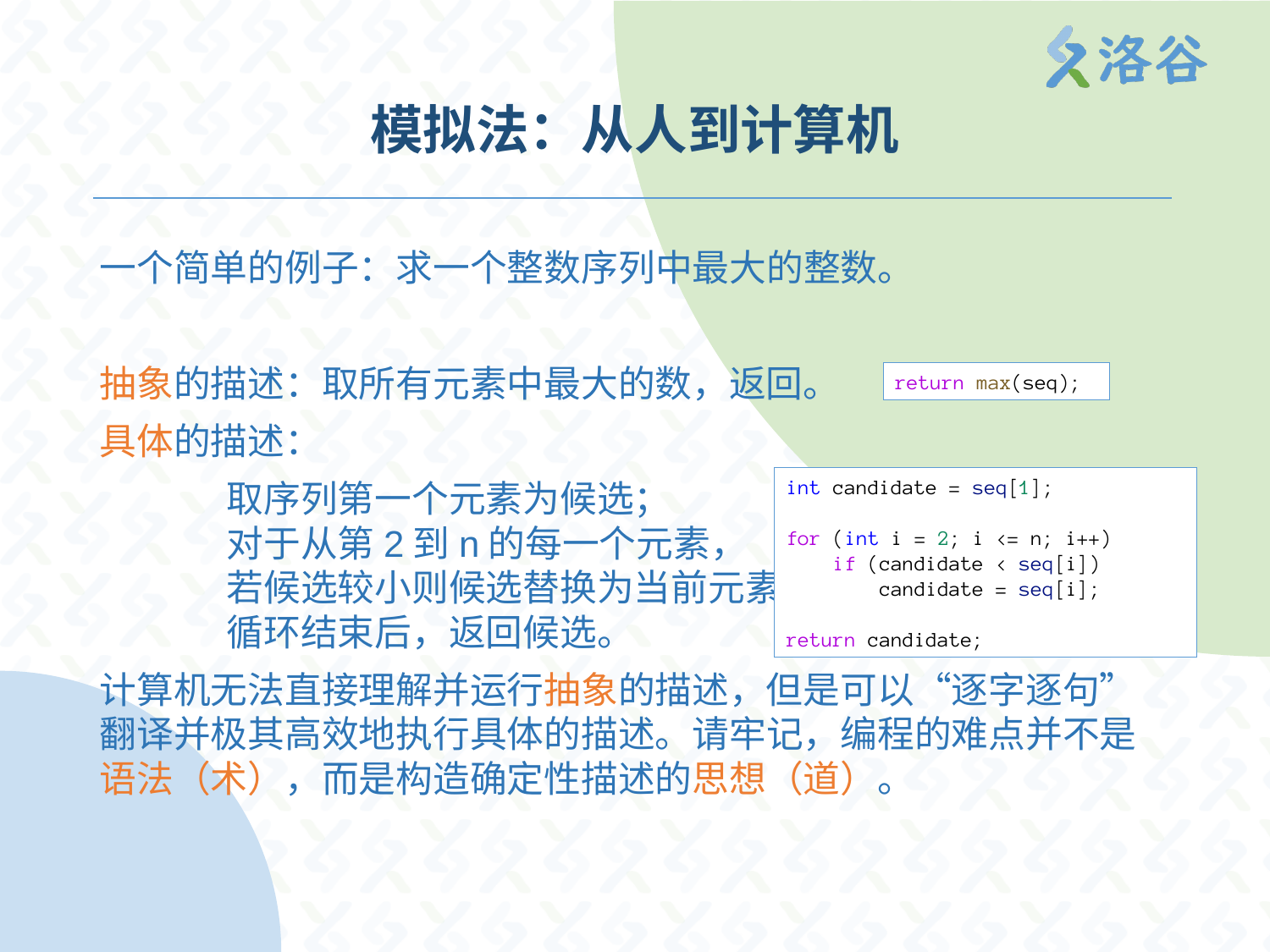

# 模拟法：从人到计算机
一个简单的例子：求一个整数序列中最大的整数。

抽象的描述：取所有元素中最大的数，返回。
具体的描述：
	取序列第一个元素为候选；
	对于从第2到n的每一个元素，
	若候选较小则候选替换为当前元素
	循环结束后，返回候选。
计算机无法直接理解并运行抽象的描述，但是可以“逐字逐句”翻译并极其高效地执行具体的描述。请牢记，编程的难点并不是语法（术），而是构造确定性描述的思想（道）。
return max(seq);
int candidate = seq[1];

for (int i = 2; i <= n; i++)
    if (candidate < seq[i])
        candidate = seq[i];

return candidate;